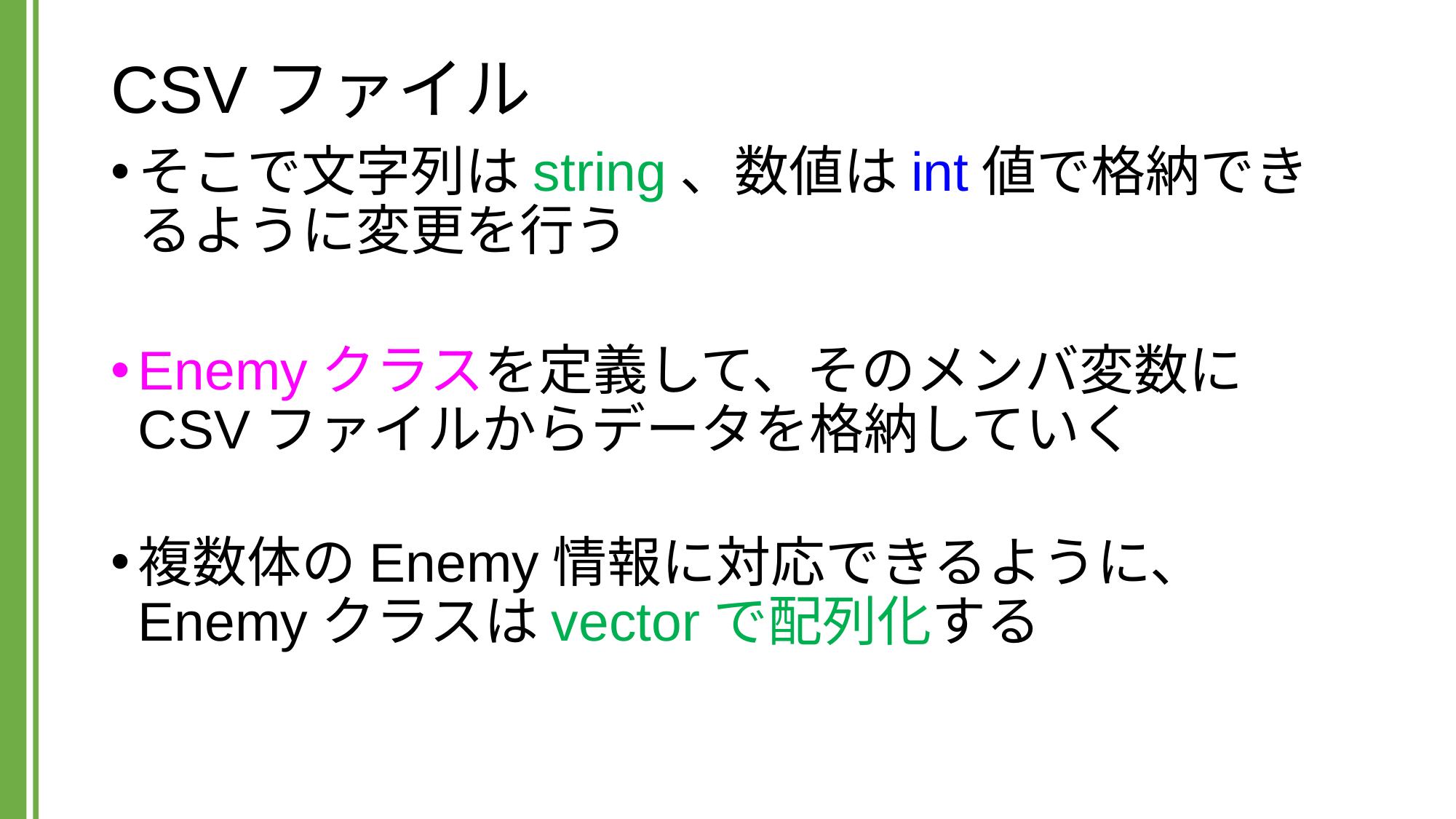

# CSVファイル
そこで文字列はstring、数値はint値で格納できるように変更を行う
Enemyクラスを定義して、そのメンバ変数に
CSVファイルからデータを格納していく
複数体のEnemy情報に対応できるように、
Enemyクラスはvectorで配列化する